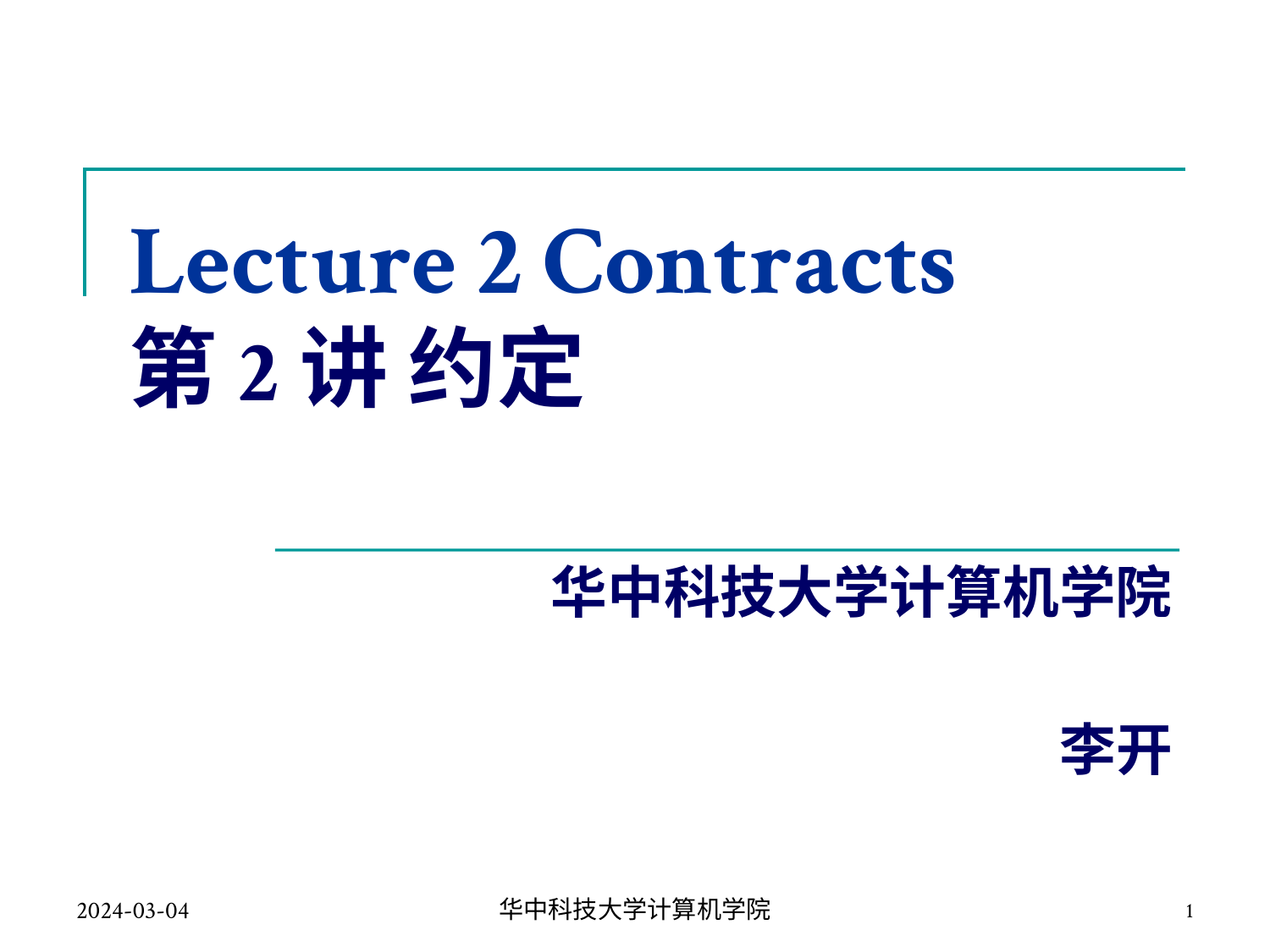

# Lecture 2 Contracts 第2讲 约定
华中科技大学计算机学院

李开
2024-03-04
华中科技大学计算机学院
1